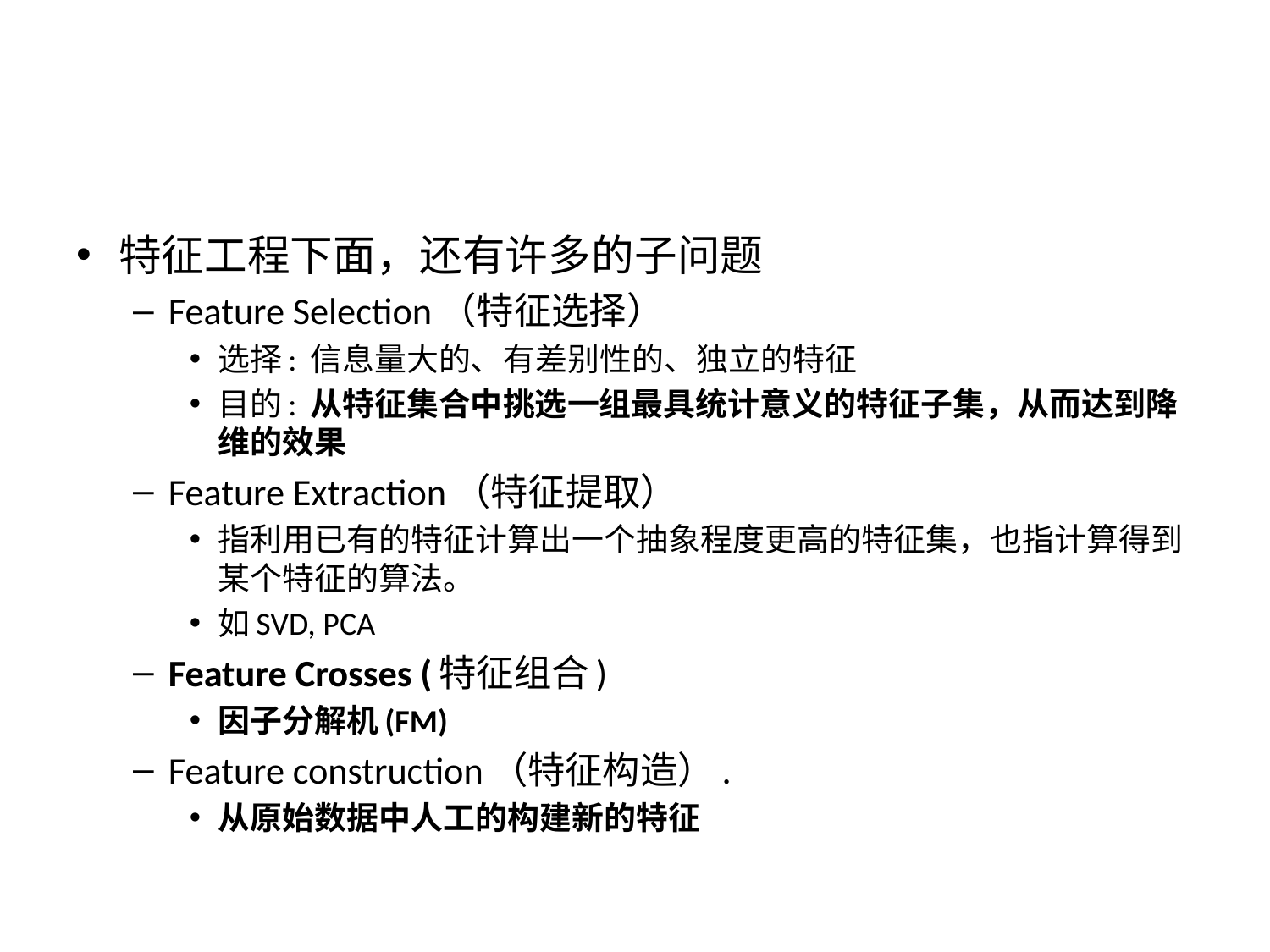

#
特征工程下面，还有许多的子问题
Feature Selection（特征选择）
选择: 信息量大的、有差别性的、独立的特征
目的: 从特征集合中挑选一组最具统计意义的特征子集，从而达到降维的效果
Feature Extraction（特征提取）
指利用已有的特征计算出一个抽象程度更高的特征集，也指计算得到某个特征的算法。
如SVD, PCA
Feature Crosses (特征组合)
因子分解机(FM)
Feature construction（特征构造）.
从原始数据中人工的构建新的特征